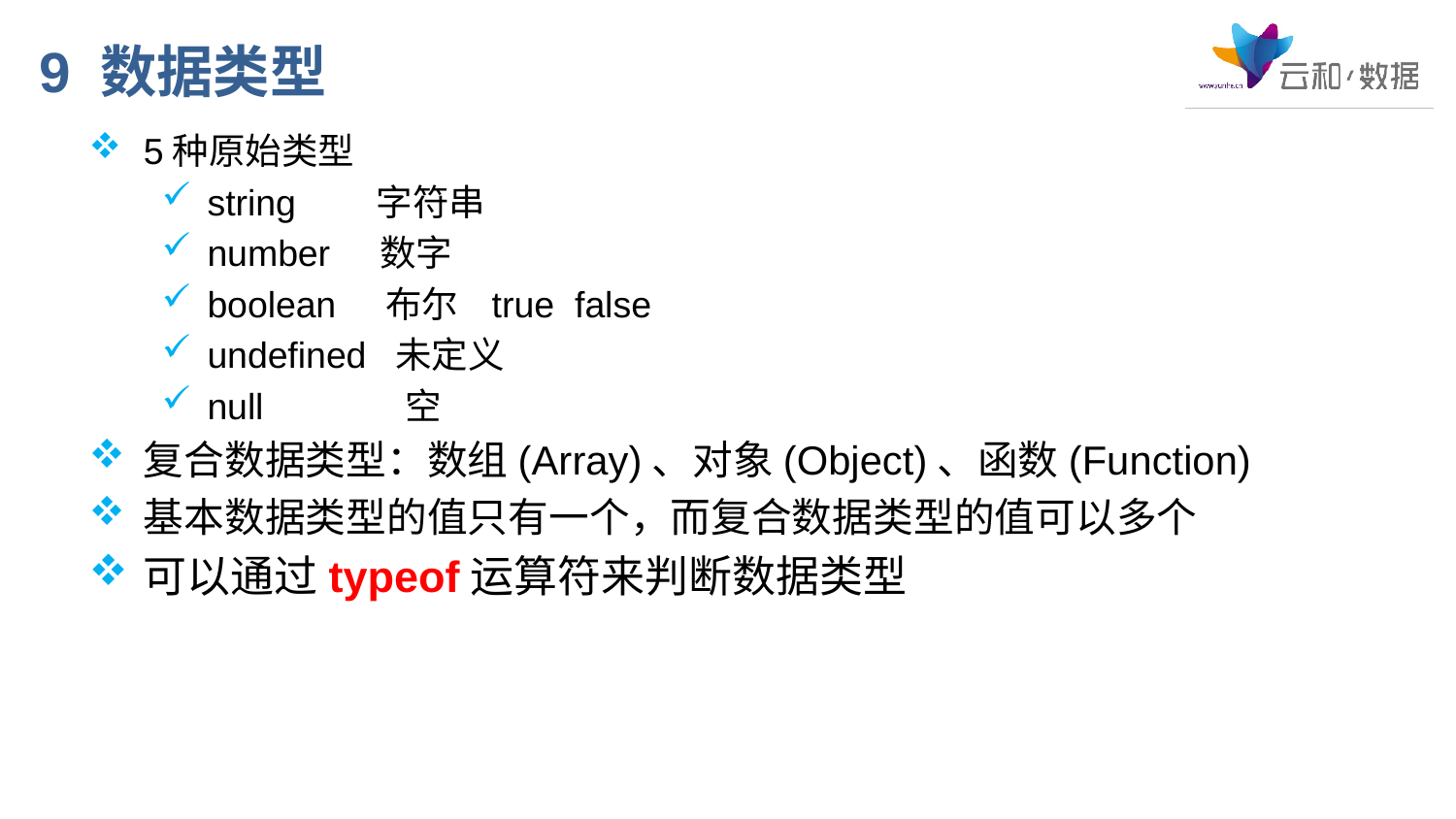

# 9 数据类型
5种原始类型
string       字符串
number    数字
boolean    布尔   true  false
undefined  未定义
null             空
复合数据类型：数组(Array)、对象(Object)、函数(Function)
基本数据类型的值只有一个，而复合数据类型的值可以多个
可以通过typeof运算符来判断数据类型
13